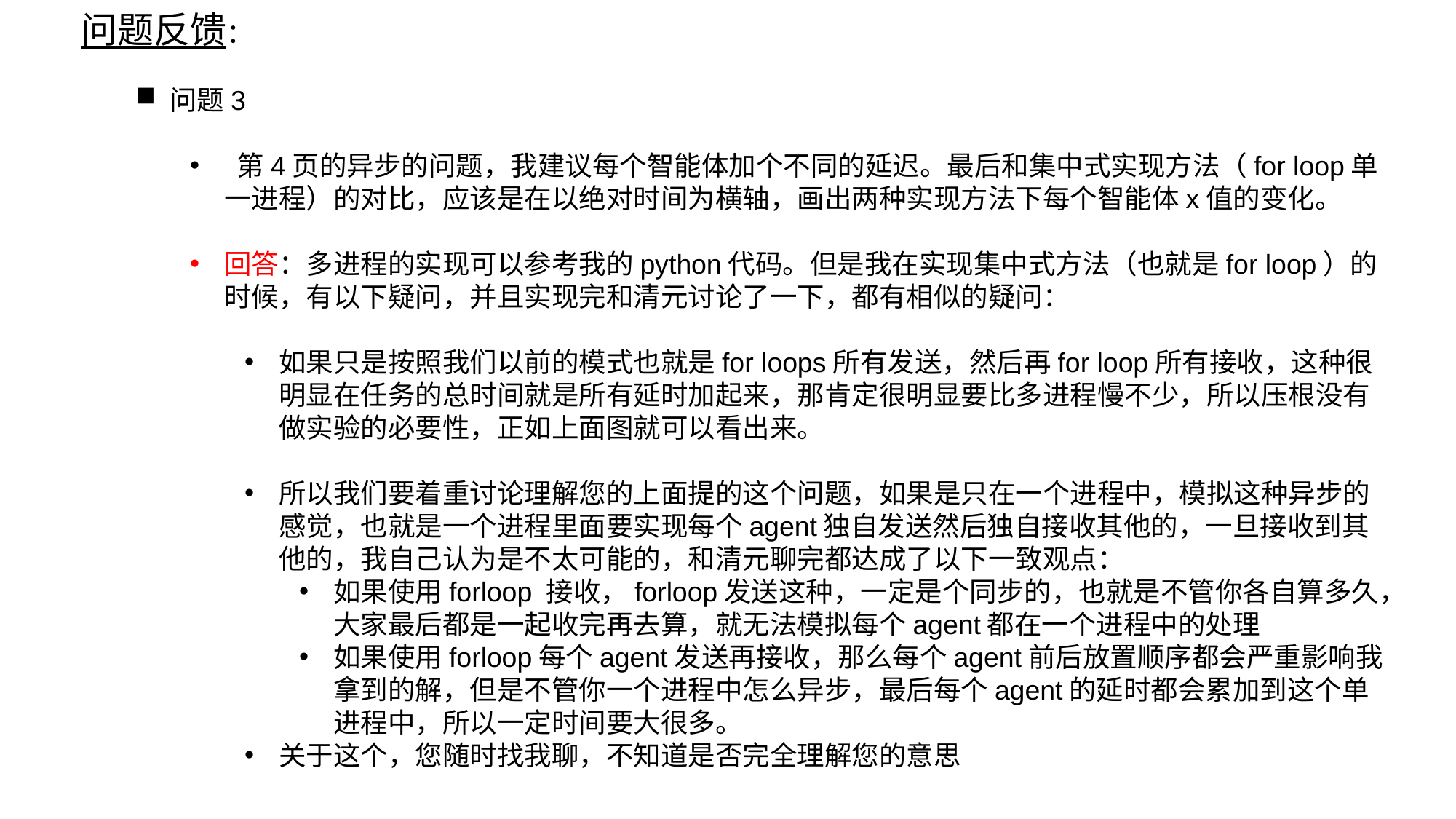

问题反馈：

问题3

 第4页的异步的问题，我建议每个智能体加个不同的延迟。最后和集中式实现方法（for loop单一进程）的对比，应该是在以绝对时间为横轴，画出两种实现方法下每个智能体x值的变化。

回答：多进程的实现可以参考我的python代码。但是我在实现集中式方法（也就是for loop）的时候，有以下疑问，并且实现完和清元讨论了一下，都有相似的疑问：

如果只是按照我们以前的模式也就是for loops所有发送，然后再for loop所有接收，这种很明显在任务的总时间就是所有延时加起来，那肯定很明显要比多进程慢不少，所以压根没有做实验的必要性，正如上面图就可以看出来。

所以我们要着重讨论理解您的上面提的这个问题，如果是只在一个进程中，模拟这种异步的感觉，也就是一个进程里面要实现每个agent独自发送然后独自接收其他的，一旦接收到其他的，我自己认为是不太可能的，和清元聊完都达成了以下一致观点：
如果使用forloop 接收，forloop发送这种，一定是个同步的，也就是不管你各自算多久，大家最后都是一起收完再去算，就无法模拟每个agent都在一个进程中的处理
如果使用forloop每个agent发送再接收，那么每个agent前后放置顺序都会严重影响我拿到的解，但是不管你一个进程中怎么异步，最后每个agent的延时都会累加到这个单进程中，所以一定时间要大很多。
关于这个，您随时找我聊，不知道是否完全理解您的意思